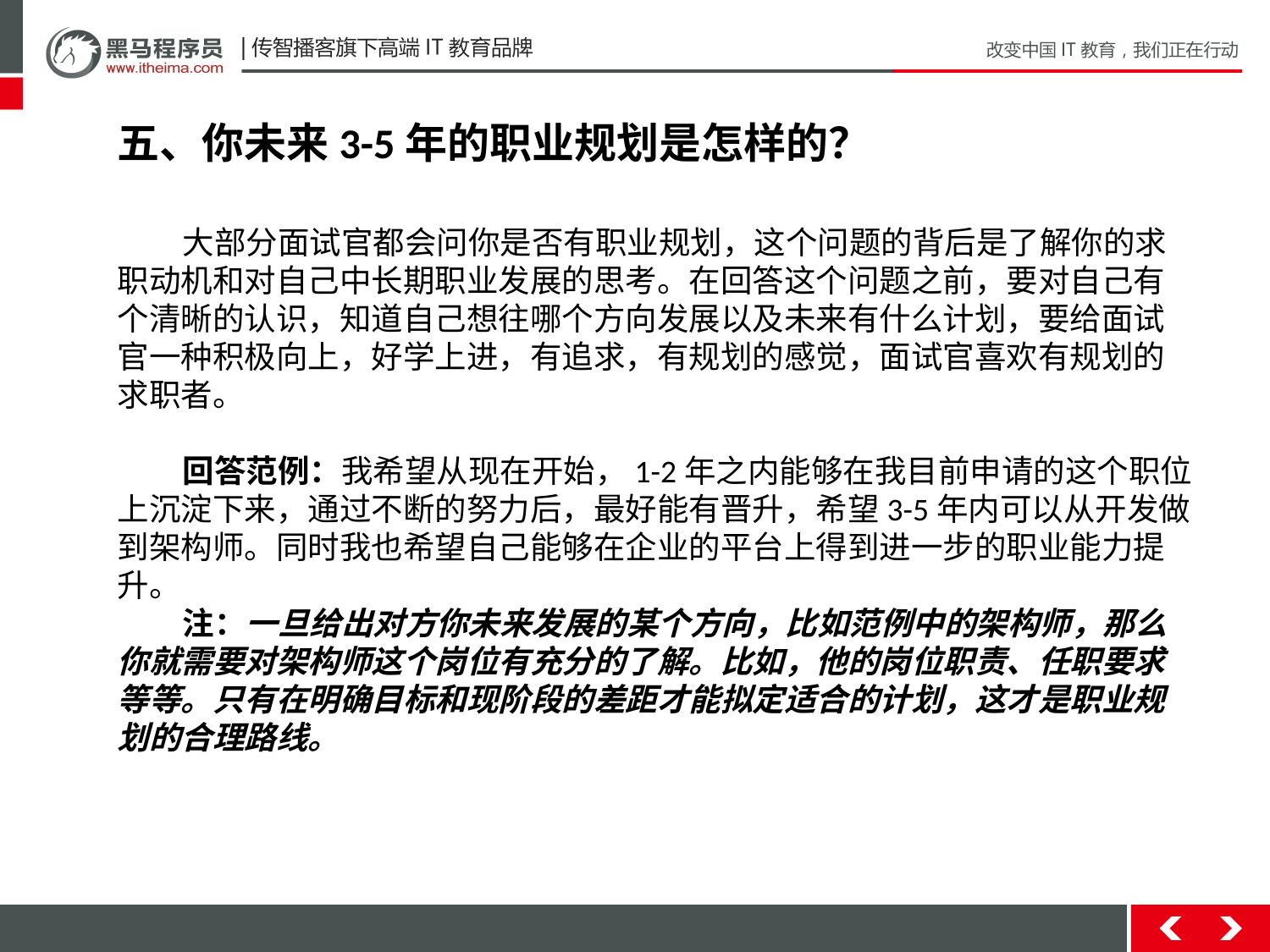

五、你未来3-5年的职业规划是怎样的？
        大部分面试官都会问你是否有职业规划，这个问题的背后是了解你的求职动机和对自己中长期职业发展的思考。在回答这个问题之前，要对自己有个清晰的认识，知道自己想往哪个方向发展以及未来有什么计划，要给面试官一种积极向上，好学上进，有追求，有规划的感觉，面试官喜欢有规划的求职者。

        回答范例：我希望从现在开始，1-2年之内能够在我目前申请的这个职位上沉淀下来，通过不断的努力后，最好能有晋升，希望3-5年内可以从开发做到架构师。同时我也希望自己能够在企业的平台上得到进一步的职业能力提升。
        注：一旦给出对方你未来发展的某个方向，比如范例中的架构师，那么你就需要对架构师这个岗位有充分的了解。比如，他的岗位职责、任职要求等等。只有在明确目标和现阶段的差距才能拟定适合的计划，这才是职业规划的合理路线。